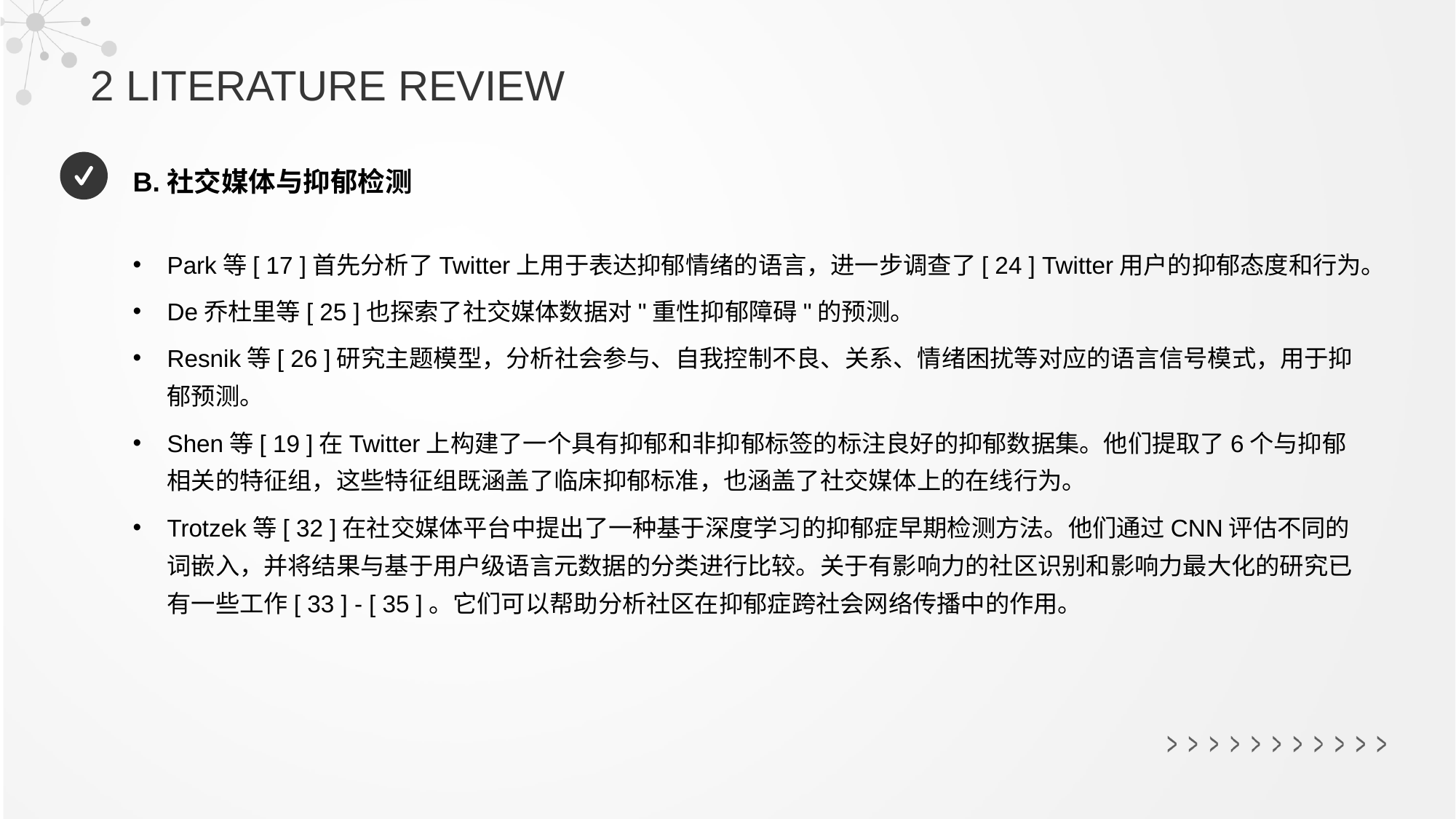

2 LITERATURE REVIEW
B.社交媒体与抑郁检测

Park等[ 17 ]首先分析了Twitter上用于表达抑郁情绪的语言，进一步调查了[ 24 ] Twitter用户的抑郁态度和行为。
De乔杜里等[ 25 ]也探索了社交媒体数据对"重性抑郁障碍"的预测。
Resnik等[ 26 ]研究主题模型，分析社会参与、自我控制不良、关系、情绪困扰等对应的语言信号模式，用于抑郁预测。
Shen等[ 19 ]在Twitter上构建了一个具有抑郁和非抑郁标签的标注良好的抑郁数据集。他们提取了6个与抑郁相关的特征组，这些特征组既涵盖了临床抑郁标准，也涵盖了社交媒体上的在线行为。
Trotzek等[ 32 ]在社交媒体平台中提出了一种基于深度学习的抑郁症早期检测方法。他们通过CNN评估不同的词嵌入，并将结果与基于用户级语言元数据的分类进行比较。关于有影响力的社区识别和影响力最大化的研究已有一些工作[ 33 ] - [ 35 ]。它们可以帮助分析社区在抑郁症跨社会网络传播中的作用。